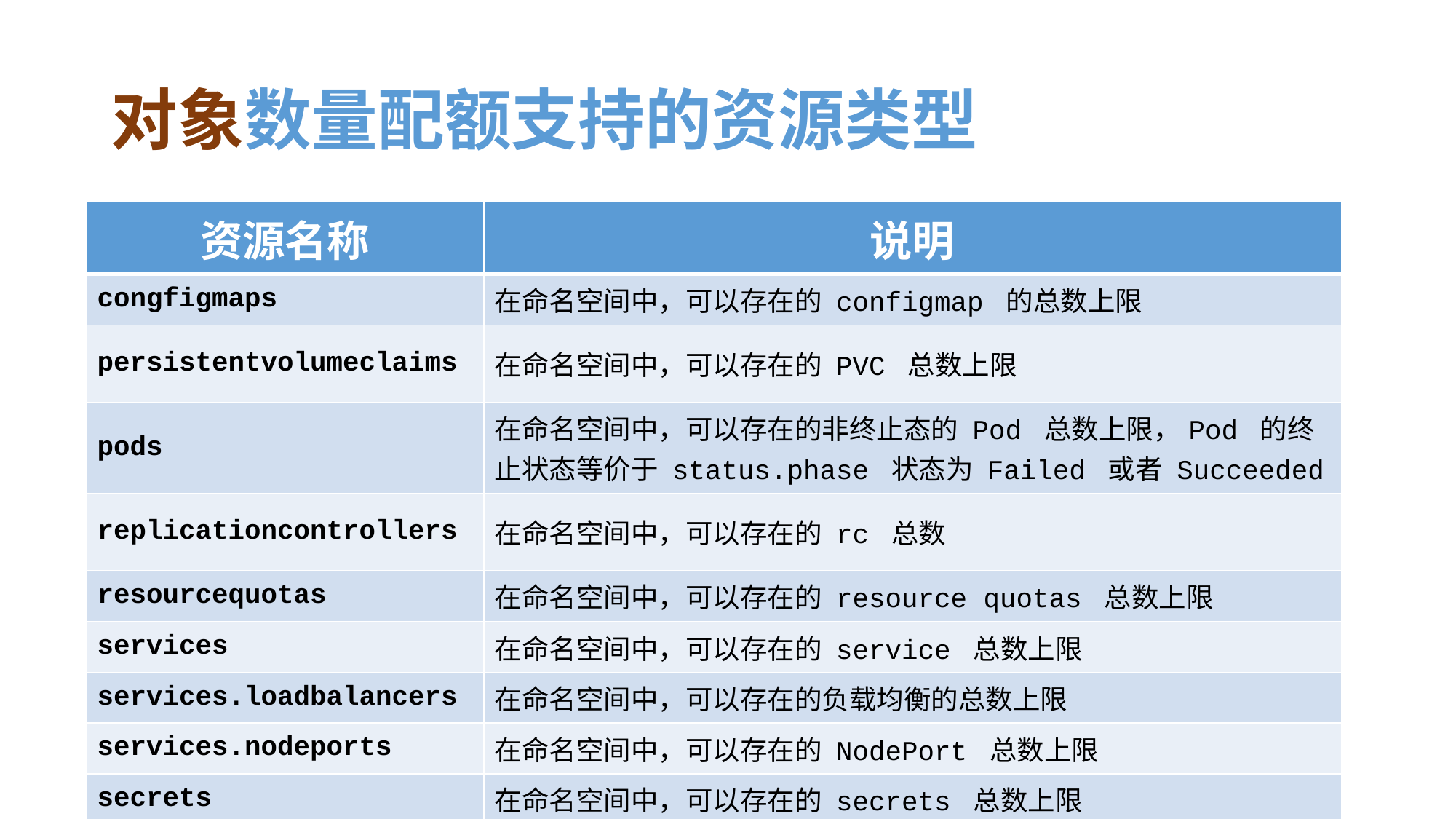

# 对象数量配额支持的资源类型
| 资源名称 | 说明 |
| --- | --- |
| congfigmaps | 在命名空间中，可以存在的 configmap 的总数上限 |
| persistentvolumeclaims | 在命名空间中，可以存在的 PVC 总数上限 |
| pods | 在命名空间中，可以存在的非终止态的 Pod 总数上限，Pod 的终止状态等价于 status.phase 状态为 Failed 或者 Succeeded |
| replicationcontrollers | 在命名空间中，可以存在的 rc 总数 |
| resourcequotas | 在命名空间中，可以存在的 resource quotas 总数上限 |
| services | 在命名空间中，可以存在的 service 总数上限 |
| services.loadbalancers | 在命名空间中，可以存在的负载均衡的总数上限 |
| services.nodeports | 在命名空间中，可以存在的 NodePort 总数上限 |
| secrets | 在命名空间中，可以存在的 secrets 总数上限 |